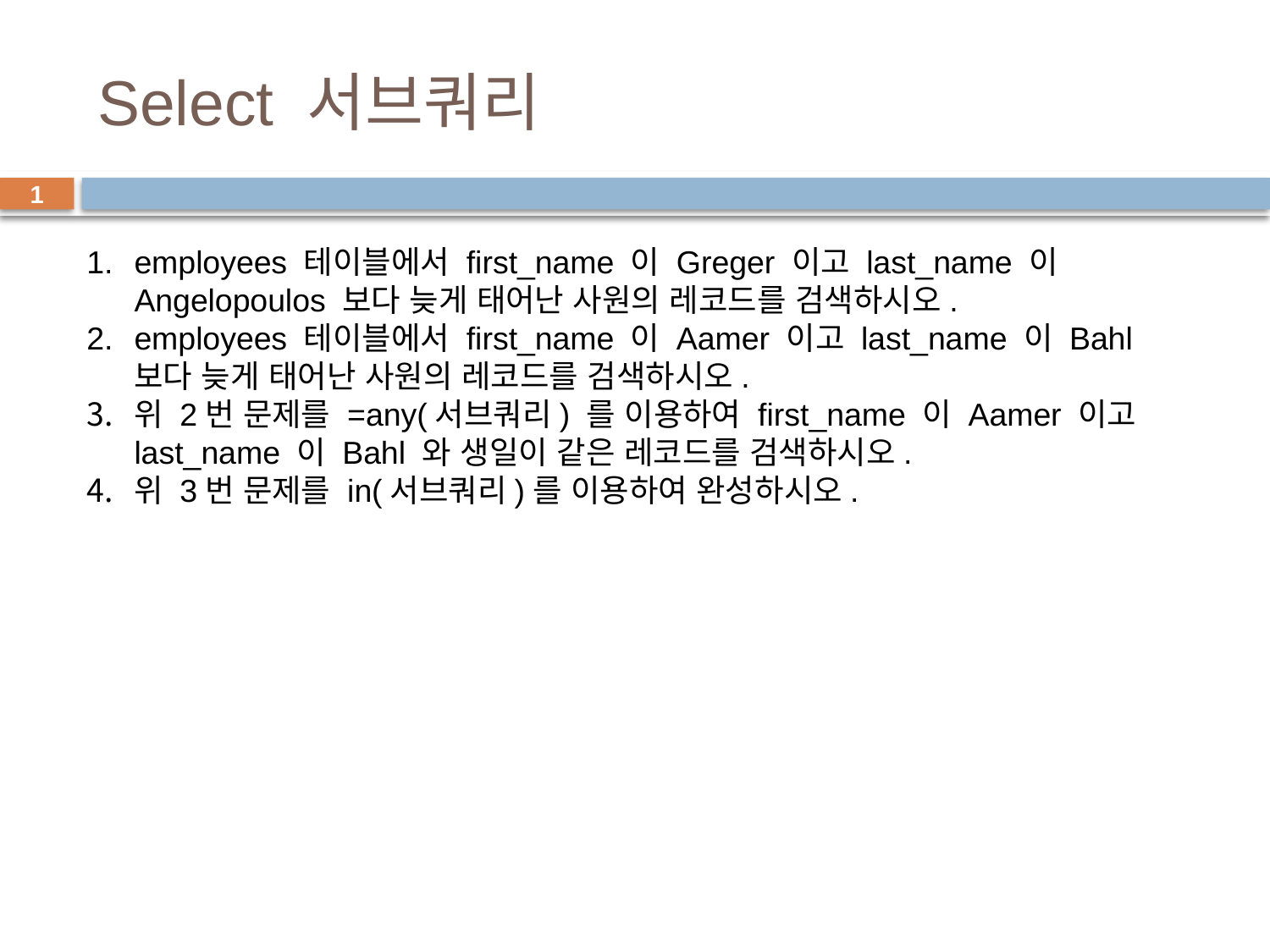

# Select 서브쿼리
1
employees 테이블에서 first_name 이 Greger 이고 last_name 이 Angelopoulos 보다 늦게 태어난 사원의 레코드를 검색하시오.
employees 테이블에서 first_name 이 Aamer 이고 last_name 이 Bahl 보다 늦게 태어난 사원의 레코드를 검색하시오.
위 2번 문제를 =any(서브쿼리) 를 이용하여 first_name 이 Aamer 이고 last_name 이 Bahl 와 생일이 같은 레코드를 검색하시오.
위 3번 문제를 in(서브쿼리)를 이용하여 완성하시오.